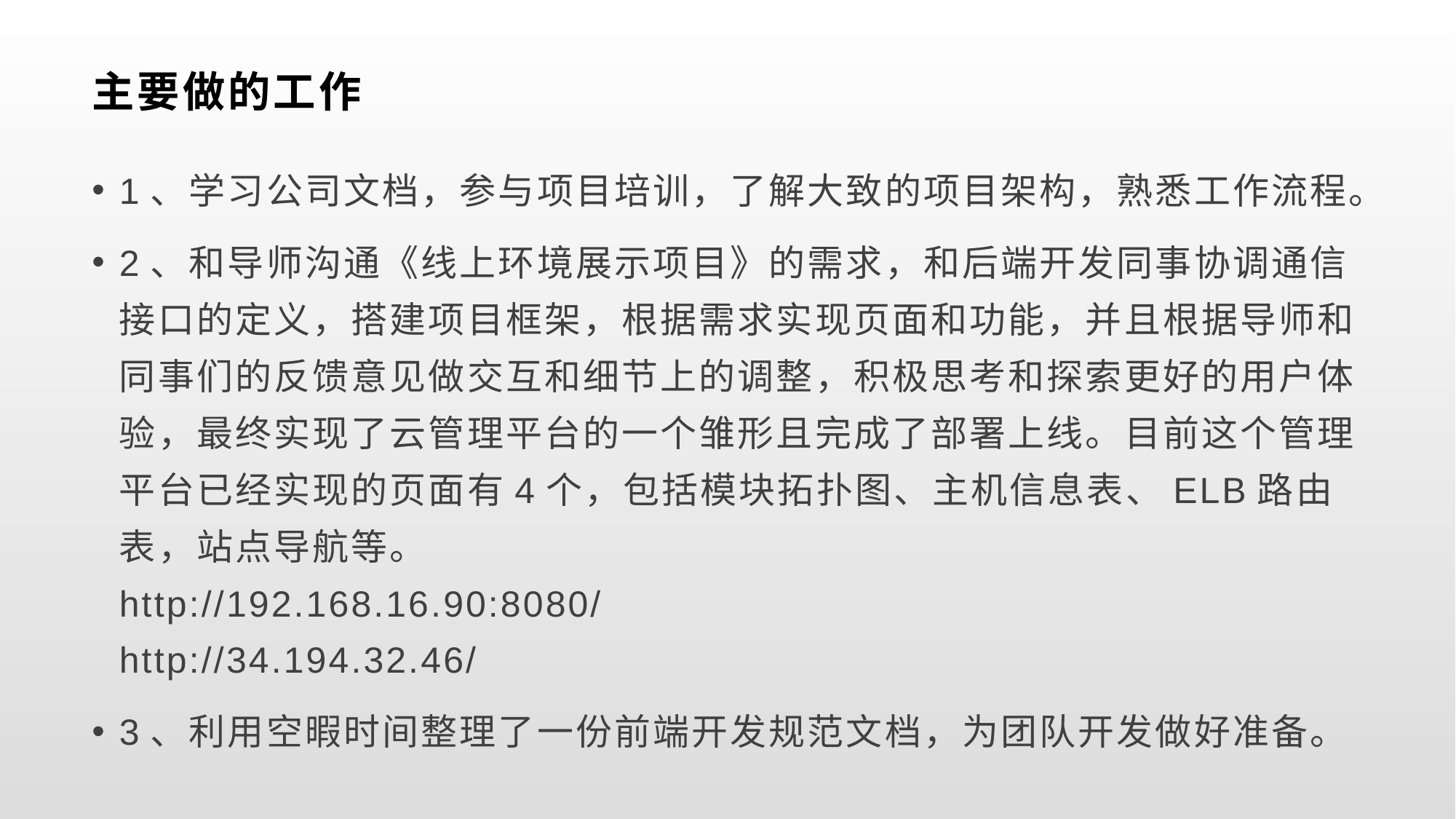

# 主要做的工作
1、学习公司文档，参与项目培训，了解大致的项目架构，熟悉工作流程。
2、和导师沟通《线上环境展示项目》的需求，和后端开发同事协调通信接口的定义，搭建项目框架，根据需求实现页面和功能，并且根据导师和同事们的反馈意见做交互和细节上的调整，积极思考和探索更好的用户体验，最终实现了云管理平台的一个雏形且完成了部署上线。目前这个管理平台已经实现的页面有4个，包括模块拓扑图、主机信息表、ELB路由表，站点导航等。
http://192.168.16.90:8080/
http://34.194.32.46/
3、利用空暇时间整理了一份前端开发规范文档，为团队开发做好准备。